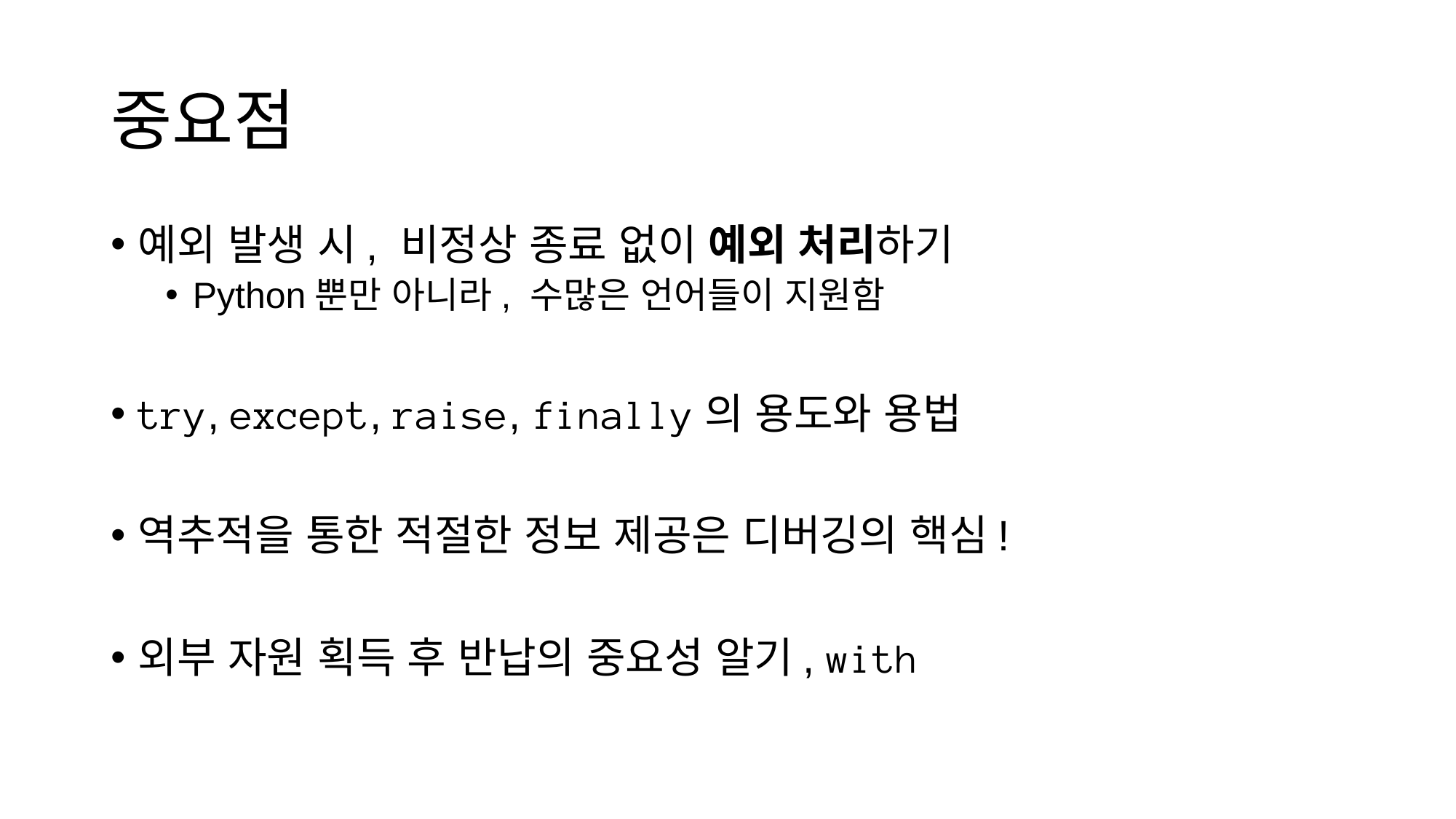

# 중요점
예외 발생 시, 비정상 종료 없이 예외 처리하기
Python뿐만 아니라, 수많은 언어들이 지원함

try, except, raise, finally의 용도와 용법

역추적을 통한 적절한 정보 제공은 디버깅의 핵심!

외부 자원 획득 후 반납의 중요성 알기, with